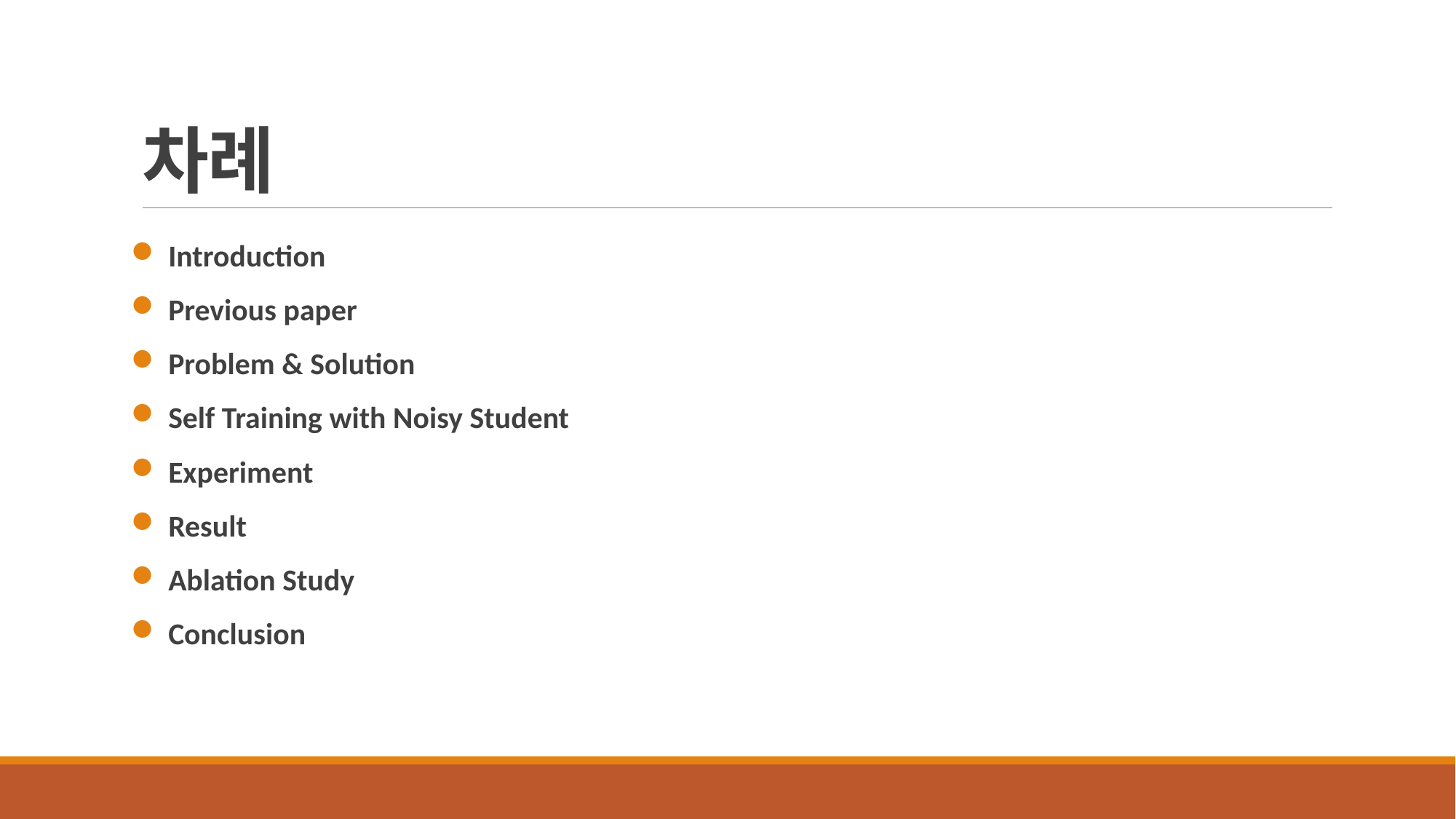

# 차례
 Introduction
 Previous paper
 Problem & Solution
 Self Training with Noisy Student
 Experiment
 Result
 Ablation Study
 Conclusion